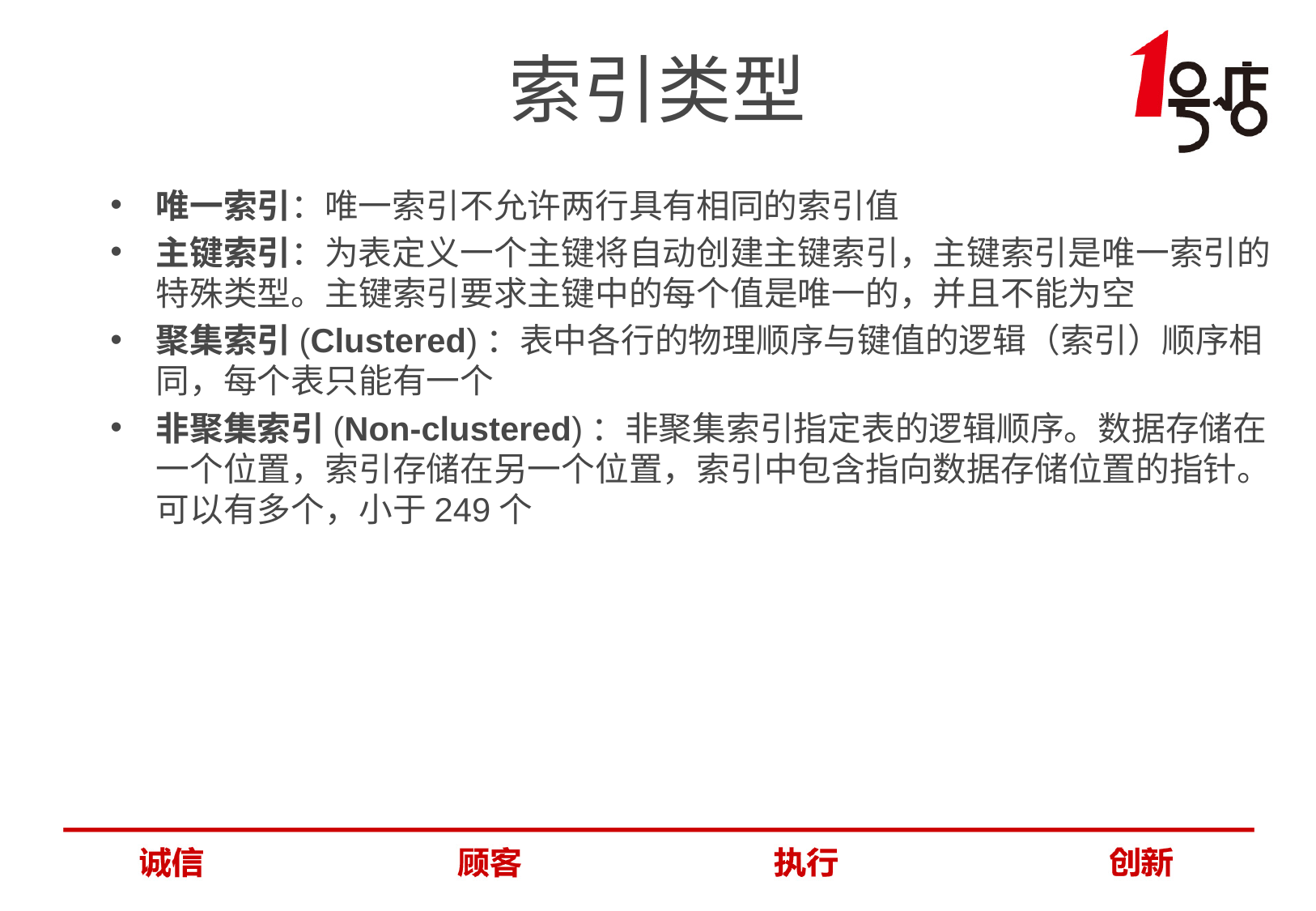

# 索引类型
唯一索引：唯一索引不允许两行具有相同的索引值
主键索引：为表定义一个主键将自动创建主键索引，主键索引是唯一索引的特殊类型。主键索引要求主键中的每个值是唯一的，并且不能为空
聚集索引(Clustered)：表中各行的物理顺序与键值的逻辑（索引）顺序相同，每个表只能有一个
非聚集索引(Non-clustered)：非聚集索引指定表的逻辑顺序。数据存储在一个位置，索引存储在另一个位置，索引中包含指向数据存储位置的指针。可以有多个，小于249个